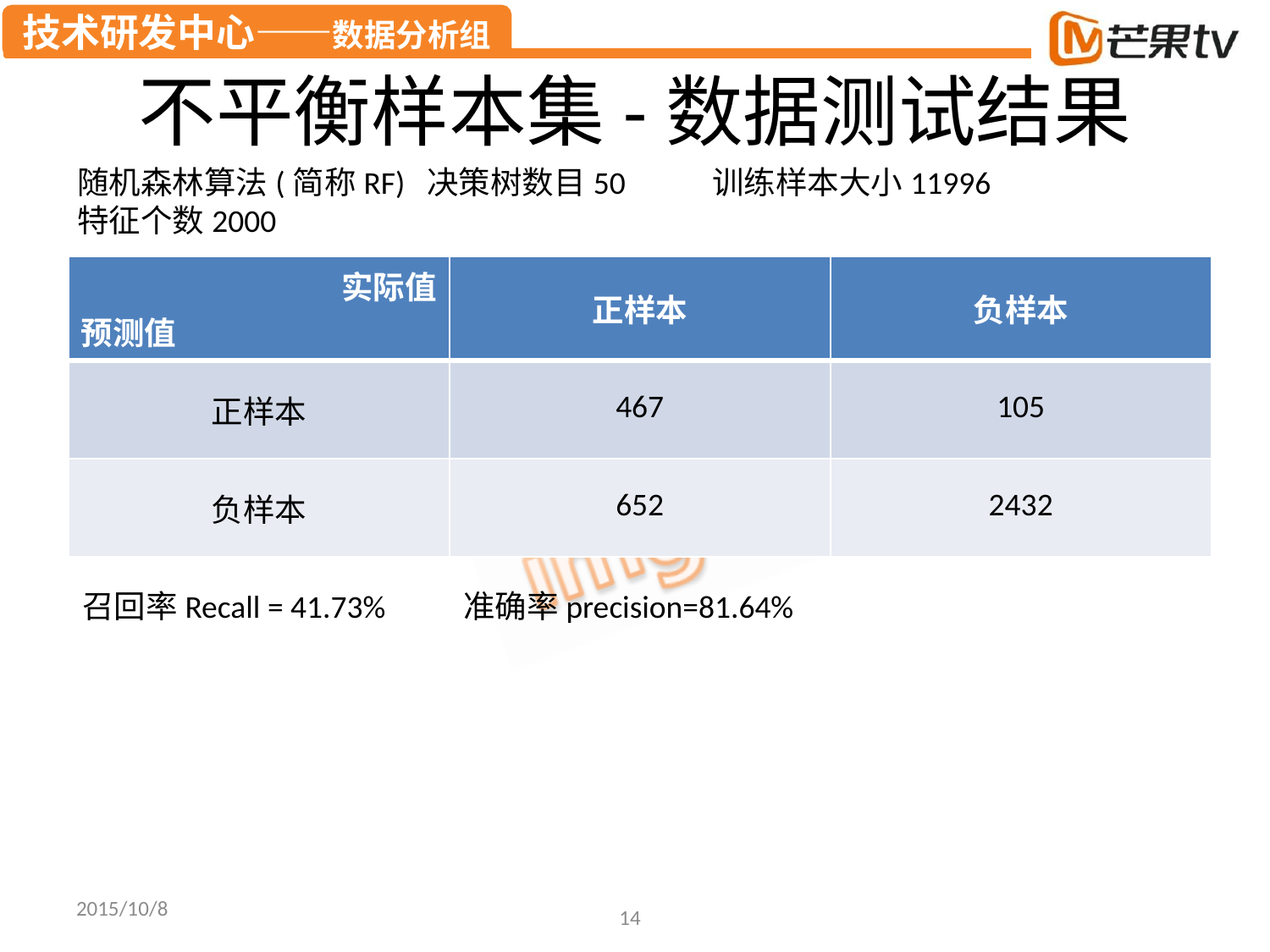

# 不平衡样本集-数据测试结果
随机森林算法(简称RF)  决策树数目50	训练样本大小11996
特征个数2000
| 实际值 预测值 | 正样本 | 负样本 |
| --- | --- | --- |
| 正样本 | 467 | 105 |
| 负样本 | 652 | 2432 |
召回率Recall = 41.73%	准确率precision=81.64%
2015/10/8
14